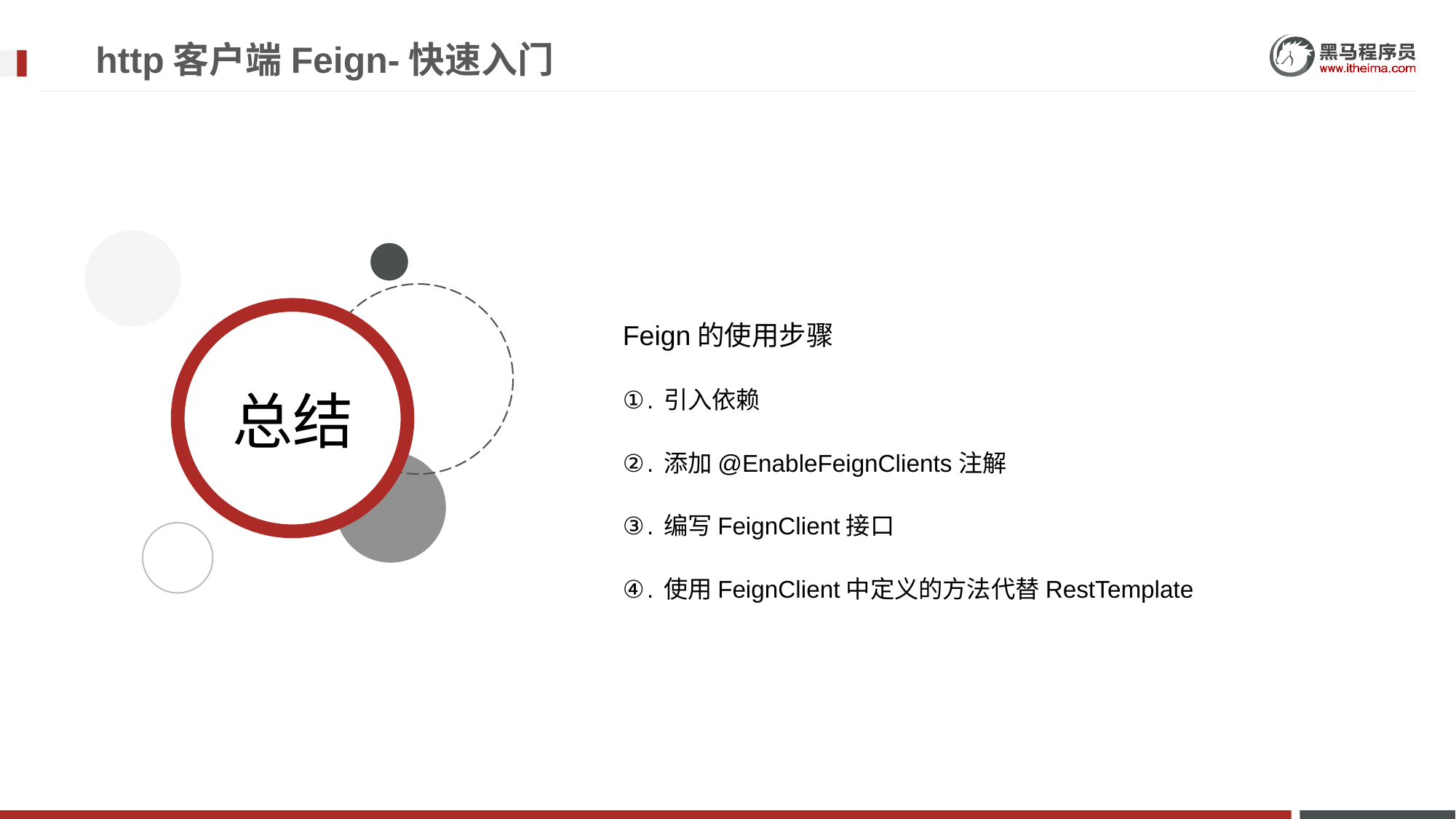

# http客户端Feign-快速入门
Feign的使用步骤
引入依赖
添加@EnableFeignClients注解
编写FeignClient接口
使用FeignClient中定义的方法代替RestTemplate